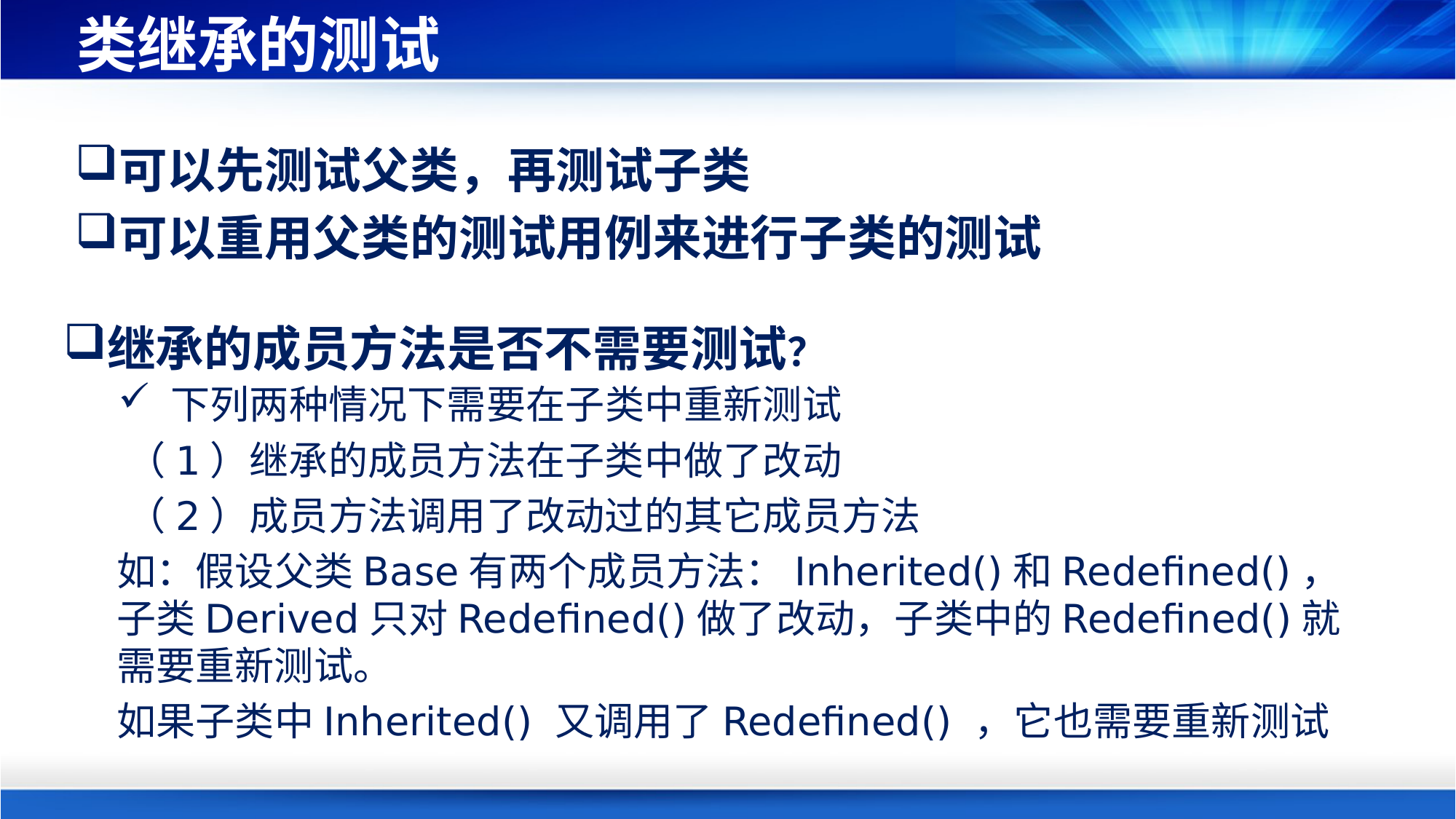

# 类继承的测试
可以先测试父类，再测试子类
可以重用父类的测试用例来进行子类的测试
继承的成员方法是否不需要测试？
 下列两种情况下需要在子类中重新测试
      （1）继承的成员方法在子类中做了改动
      （2）成员方法调用了改动过的其它成员方法
如：假设父类Base有两个成员方法：Inherited()和Redefined()，子类Derived只对Redefined()做了改动，子类中的Redefined()就需要重新测试。
如果子类中Inherited() 又调用了Redefined() ，它也需要重新测试